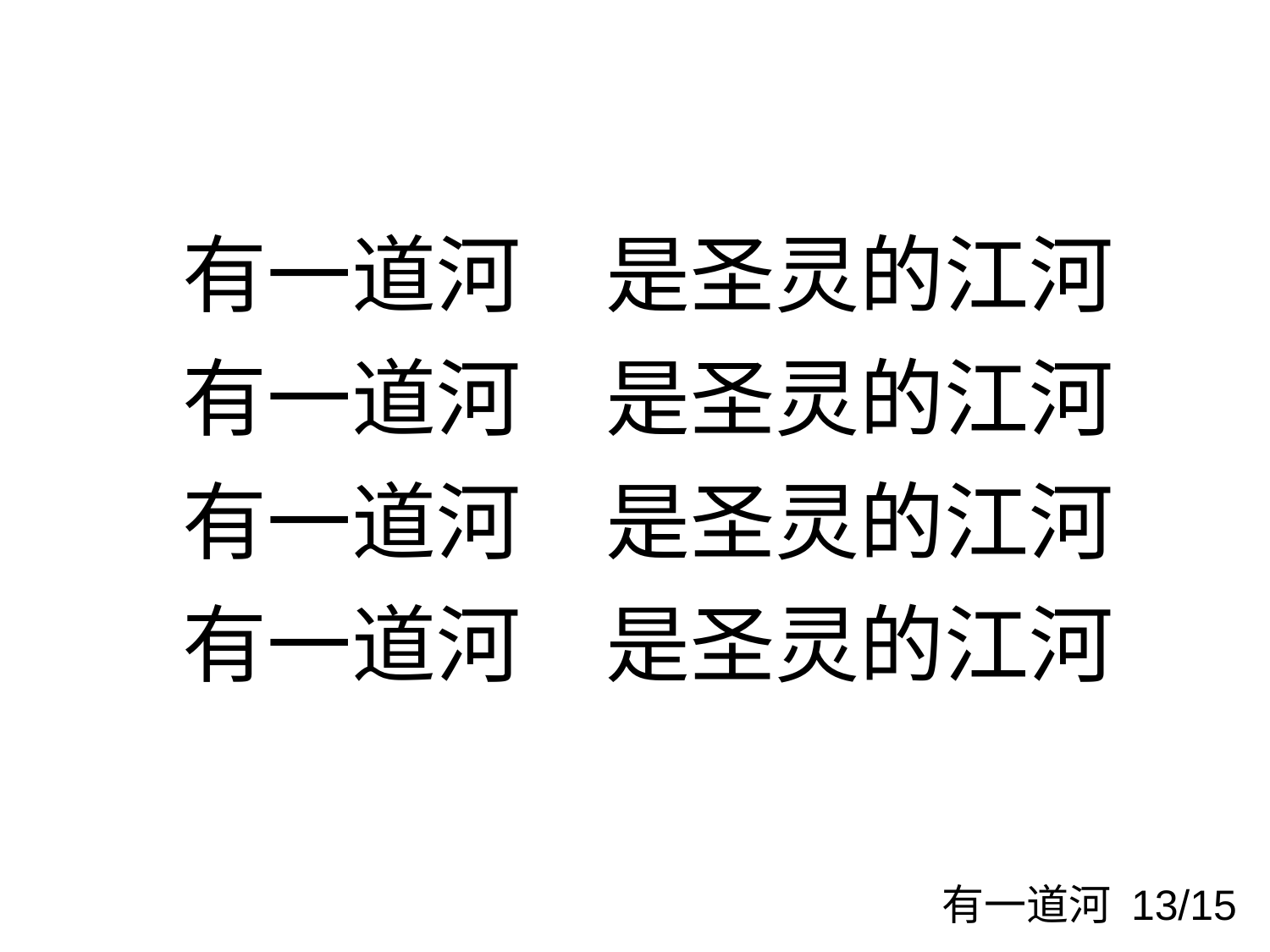

有一道河　是圣灵的江河
有一道河　是圣灵的江河
有一道河　是圣灵的江河
有一道河　是圣灵的江河
有一道河 13/15